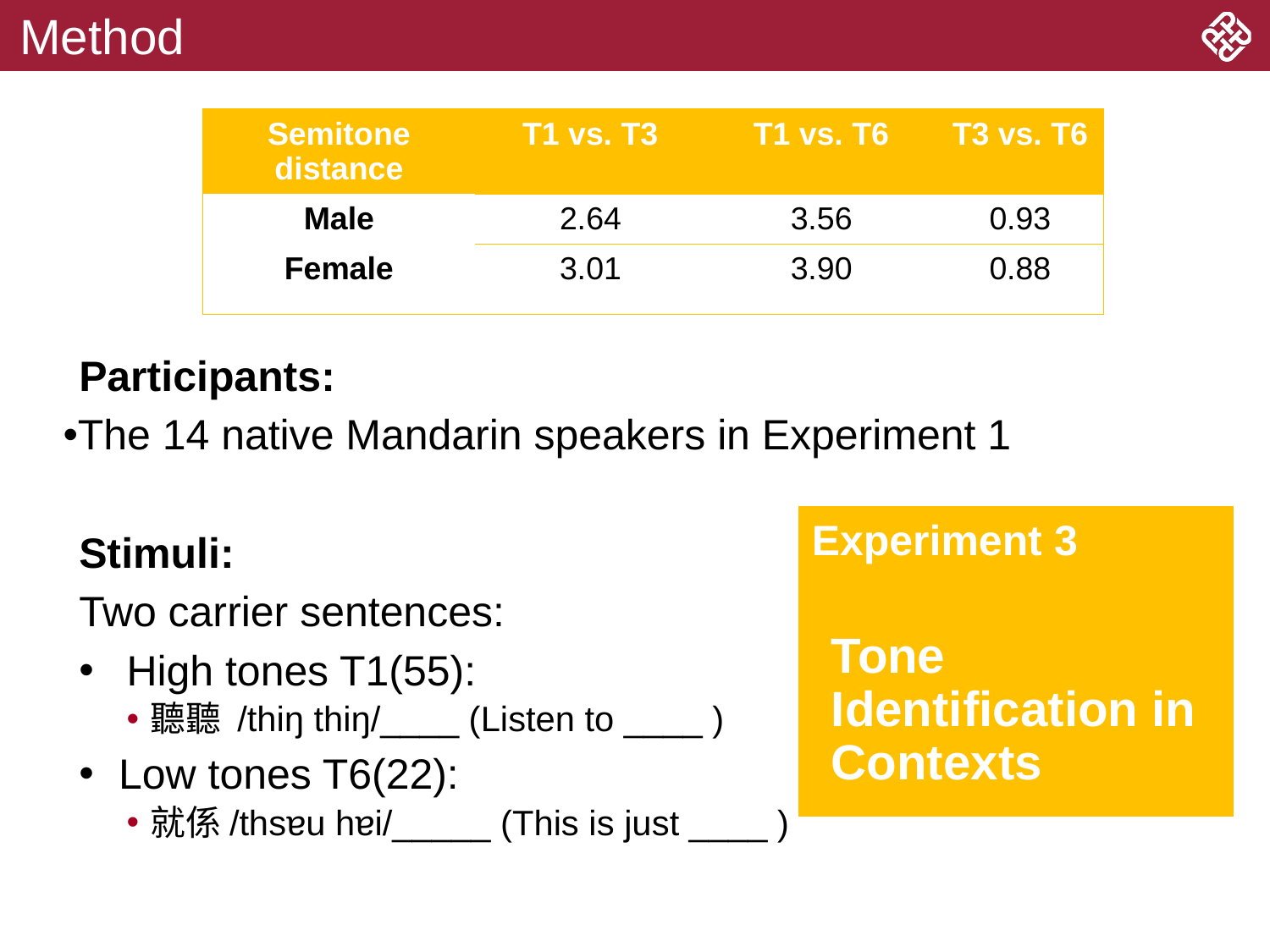

# Method
| Semitone distance | T1 vs. T3 | T1 vs. T6 | T3 vs. T6 |
| --- | --- | --- | --- |
| Male | 2.64 | 3.56 | 0.93 |
| Female | 3.01 | 3.90 | 0.88 |
Participants:
The 14 native Mandarin speakers in Experiment 1

Stimuli:
Two carrier sentences:
High tones T1(55):
聽聽 /thiŋ thiŋ/____ (Listen to ____ )
Low tones T6(22):
就係/thsɐu hɐi/_____ (This is just ____ )
Experiment 3
Tone Identification in Contexts